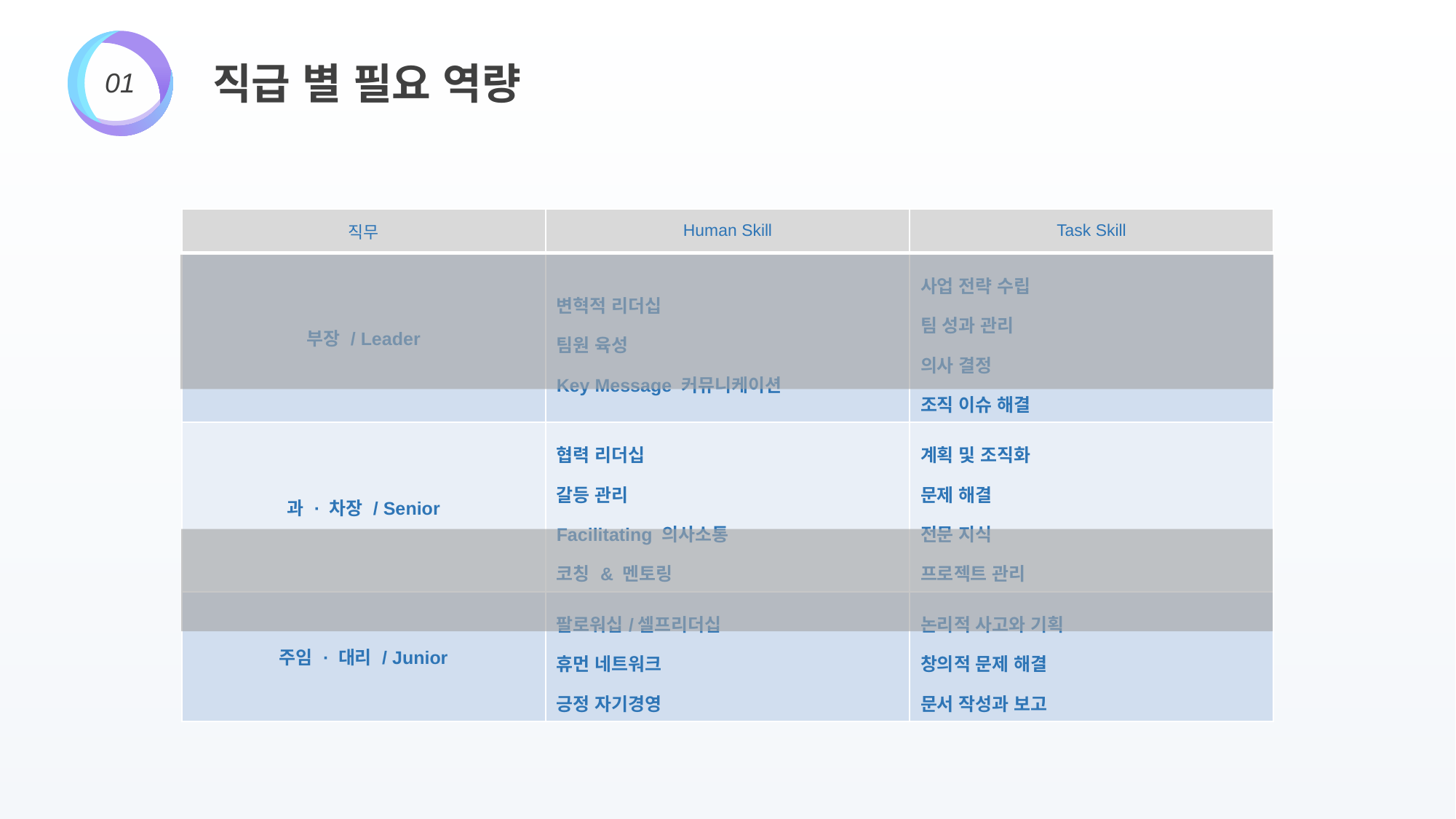

직급 별 필요 역량
01
| 직무 | Human Skill | Task Skill |
| --- | --- | --- |
| 부장 / Leader | 변혁적 리더십 팀원 육성 Key Message 커뮤니케이션 | 사업 전략 수립 팀 성과 관리 의사 결정 조직 이슈 해결 |
| 과 · 차장 / Senior | 협력 리더십 갈등 관리 Facilitating 의사소통 코칭 & 멘토링 | 계획 및 조직화 문제 해결 전문 지식 프로젝트 관리 |
| 주임 · 대리 / Junior | 팔로워십/셀프리더십 휴먼 네트워크 긍정 자기경영 | 논리적 사고와 기획 창의적 문제 해결 문서 작성과 보고 |